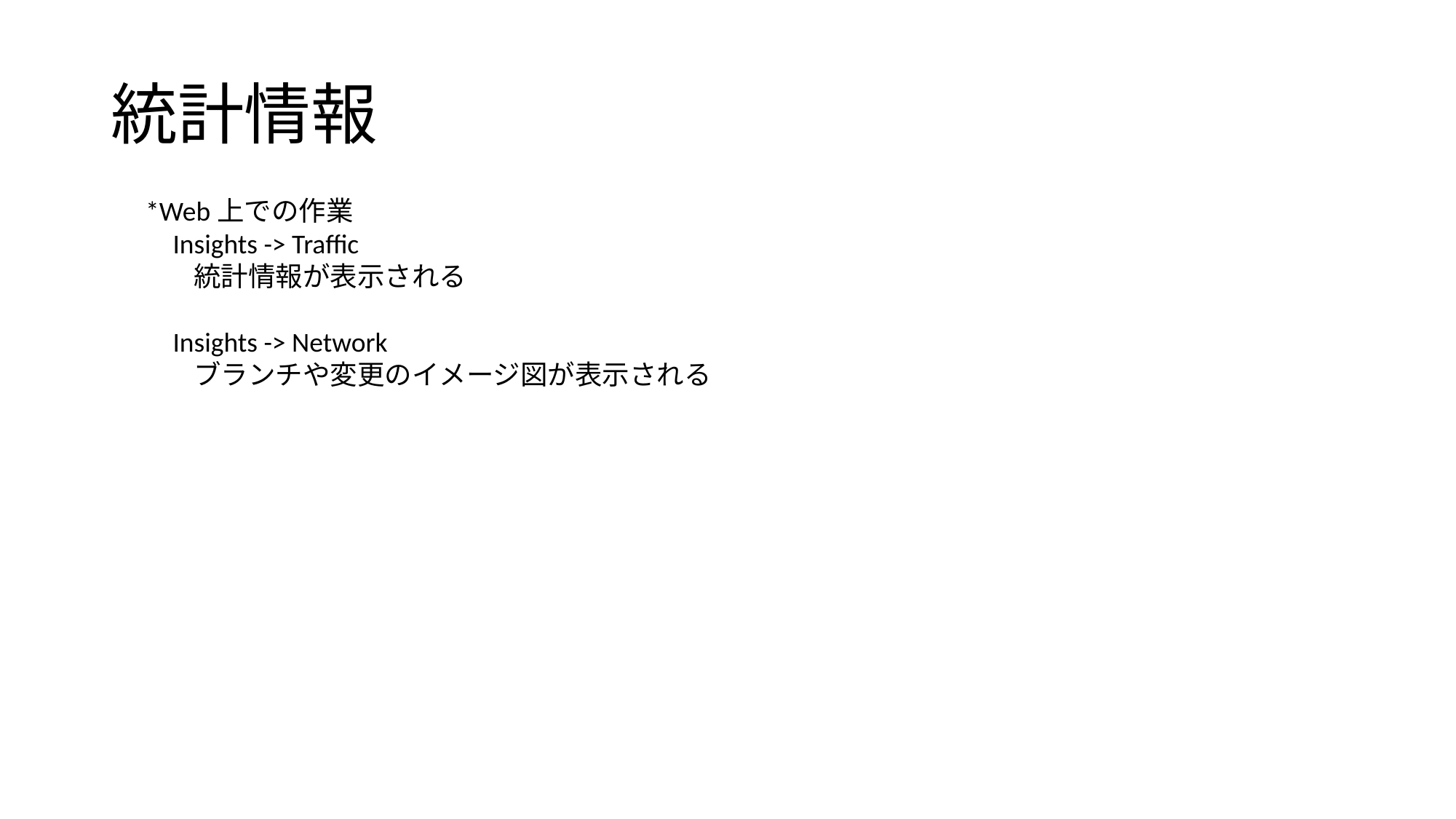

# 統計情報
　*Web上での作業
　　Insights -> Traffic
　　　統計情報が表示される

　　Insights -> Network
　　　ブランチや変更のイメージ図が表示される